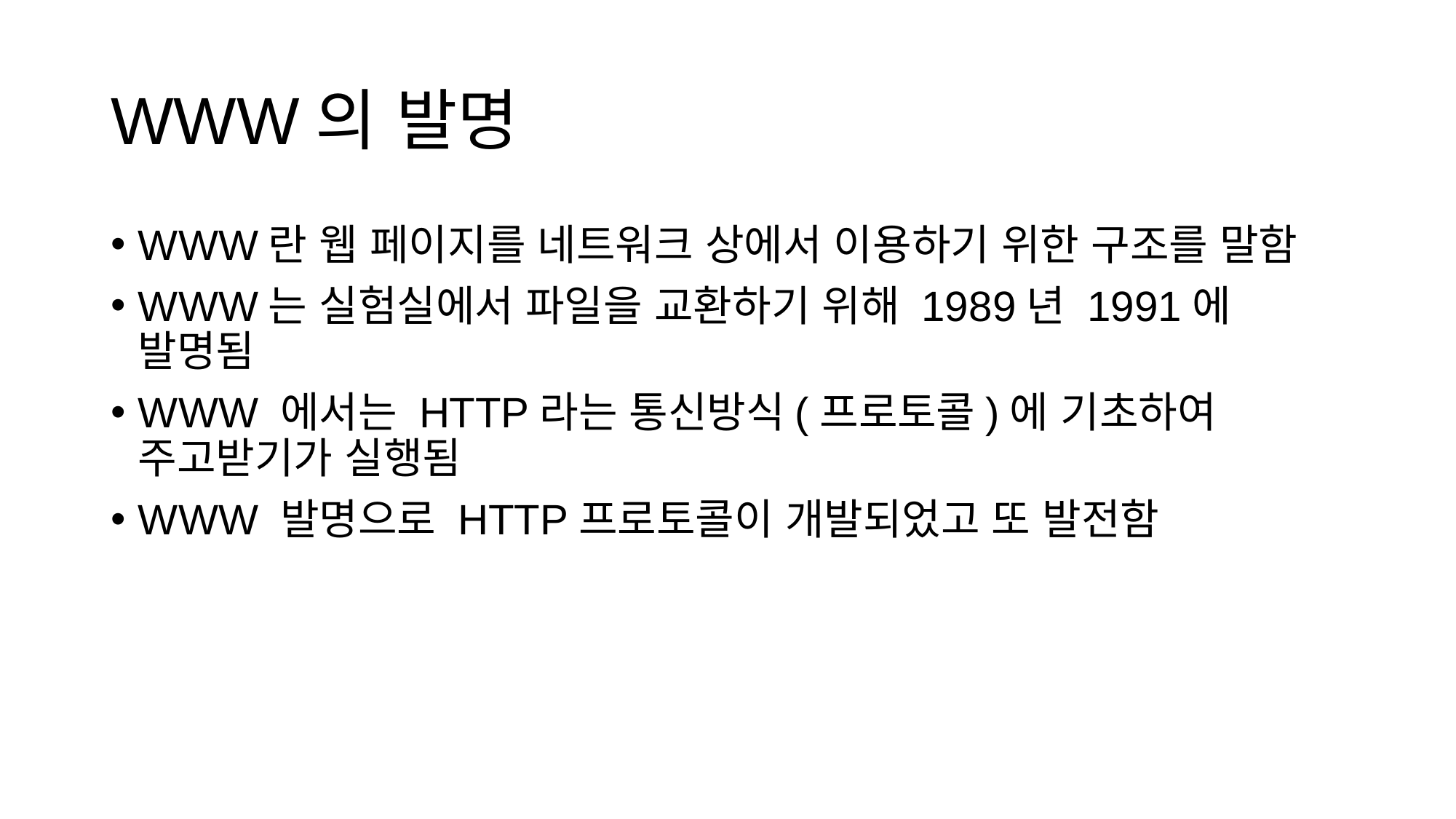

# WWW의 발명
WWW란 웹 페이지를 네트워크 상에서 이용하기 위한 구조를 말함
WWW는 실험실에서 파일을 교환하기 위해 1989년 1991에 발명됨
WWW 에서는 HTTP라는 통신방식(프로토콜)에 기초하여 주고받기가 실행됨
WWW 발명으로 HTTP프로토콜이 개발되었고 또 발전함